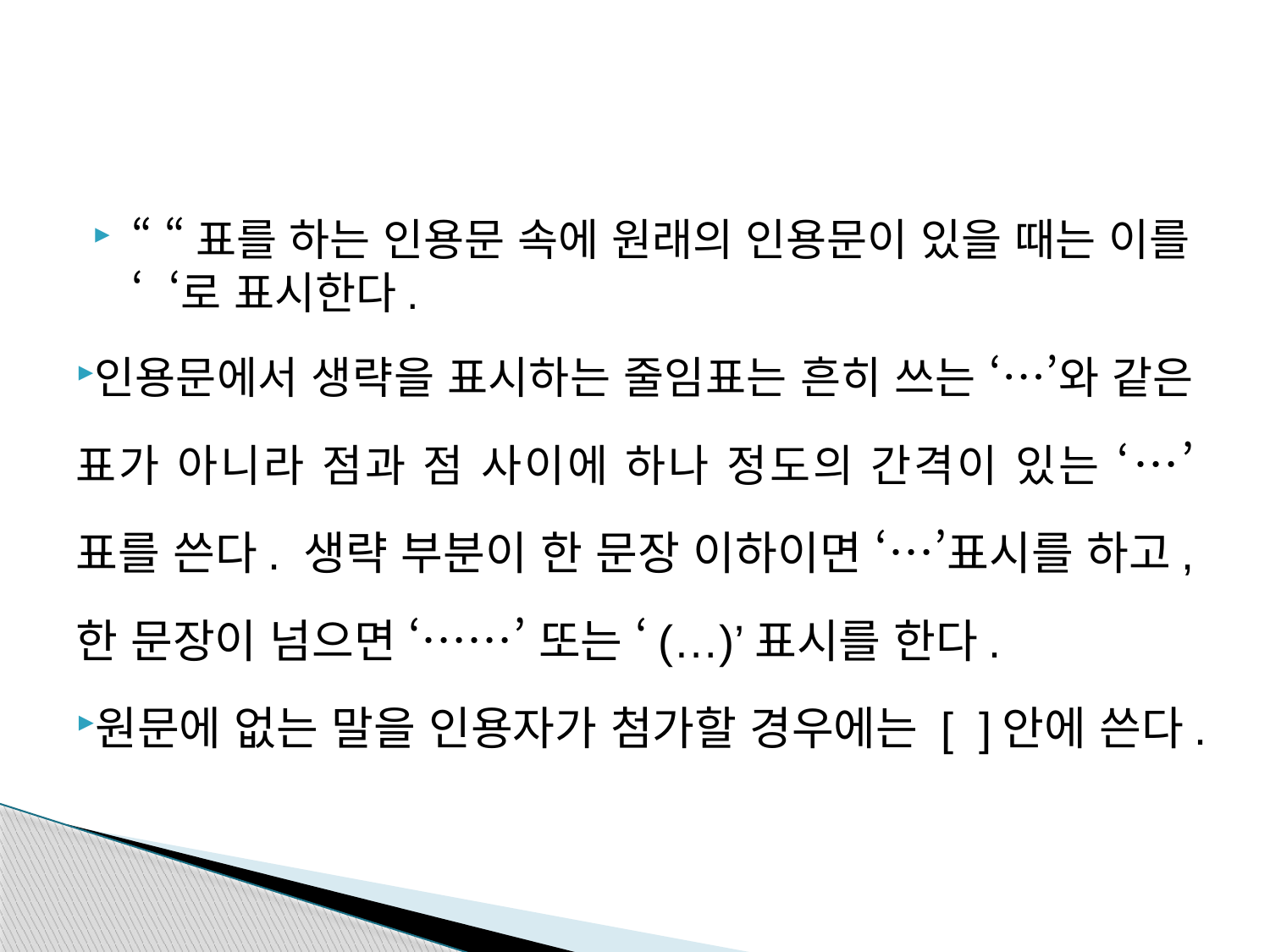

#
“ “표를 하는 인용문 속에 원래의 인용문이 있을 때는 이를 ‘  ‘로 표시한다.
인용문에서 생략을 표시하는 줄임표는 흔히 쓰는 ‘…’와 같은 표가 아니라 점과 점 사이에 하나 정도의 간격이 있는 ‘…’표를 쓴다. 생략 부분이 한 문장 이하이면 ‘…’표시를 하고, 한 문장이 넘으면 ‘……’ 또는 ‘(…)’표시를 한다.
원문에 없는 말을 인용자가 첨가할 경우에는 [  ]안에 쓴다.